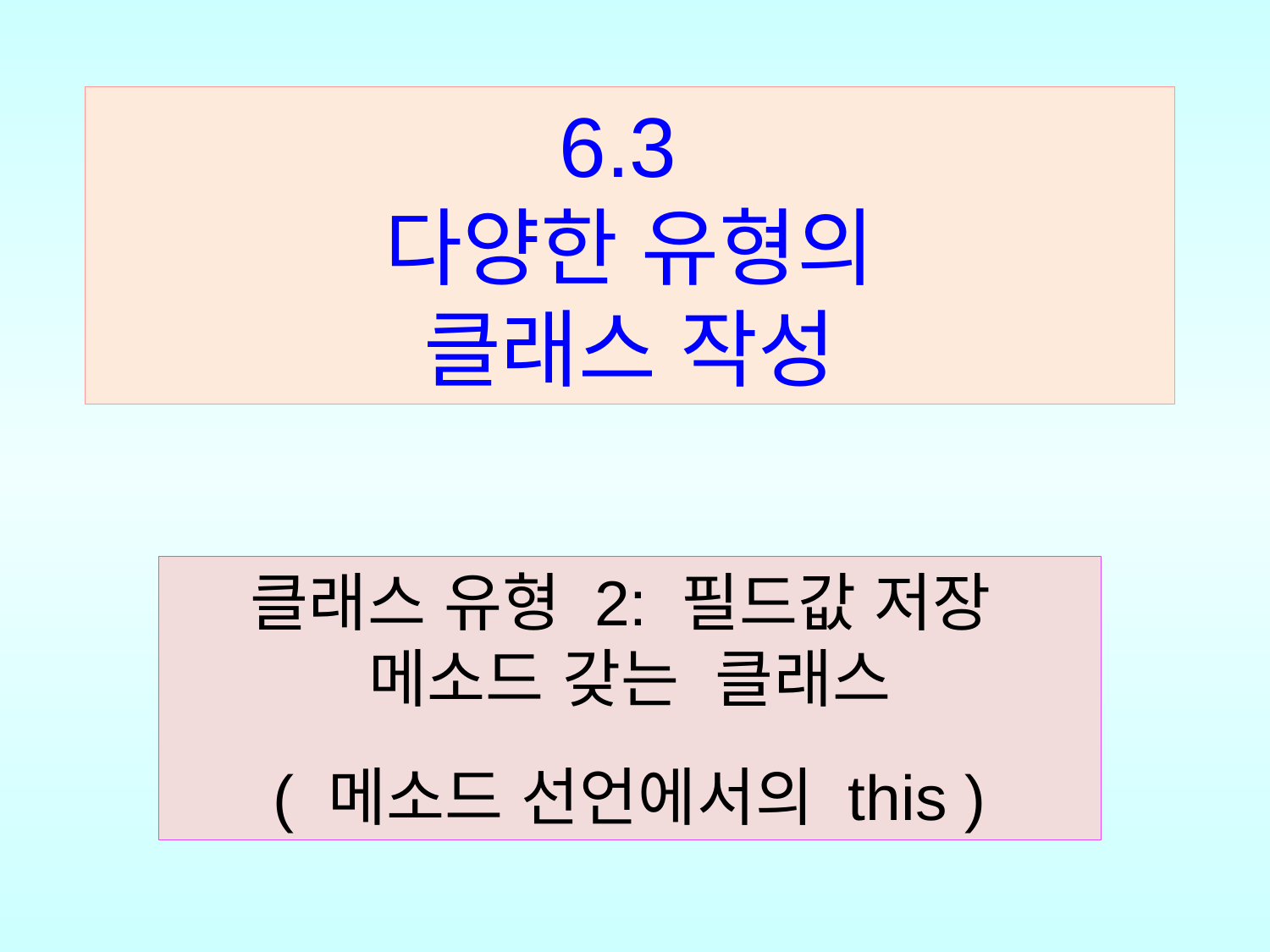

6.3
다양한 유형의
클래스 작성
클래스 유형 2: 필드값 저장
메소드 갖는  클래스

( 메소드 선언에서의 this )